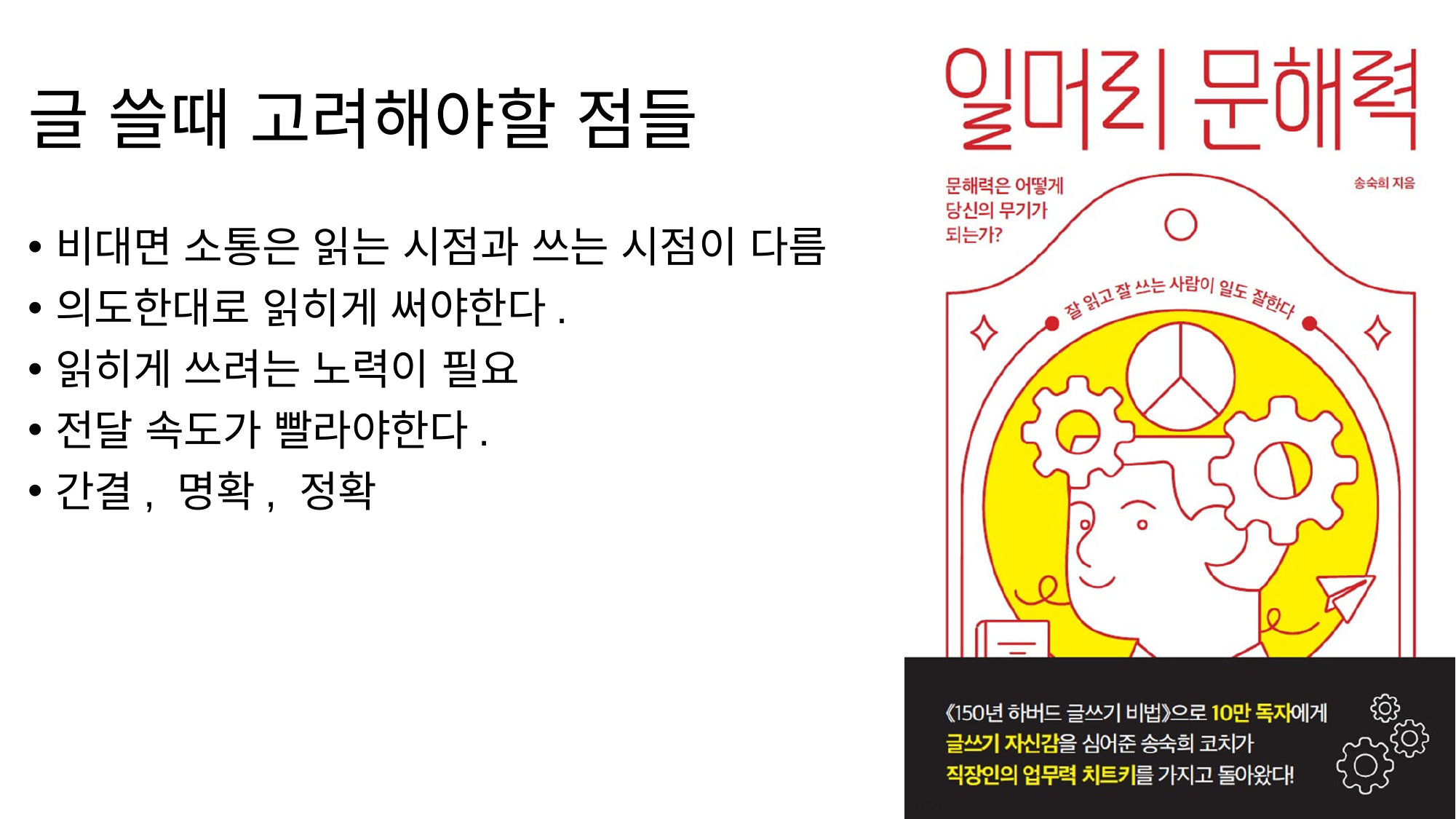

# 글 쓸때 고려해야할 점들
비대면 소통은 읽는 시점과 쓰는 시점이 다름
의도한대로 읽히게 써야한다.
읽히게 쓰려는 노력이 필요
전달 속도가 빨라야한다.
간결, 명확, 정확